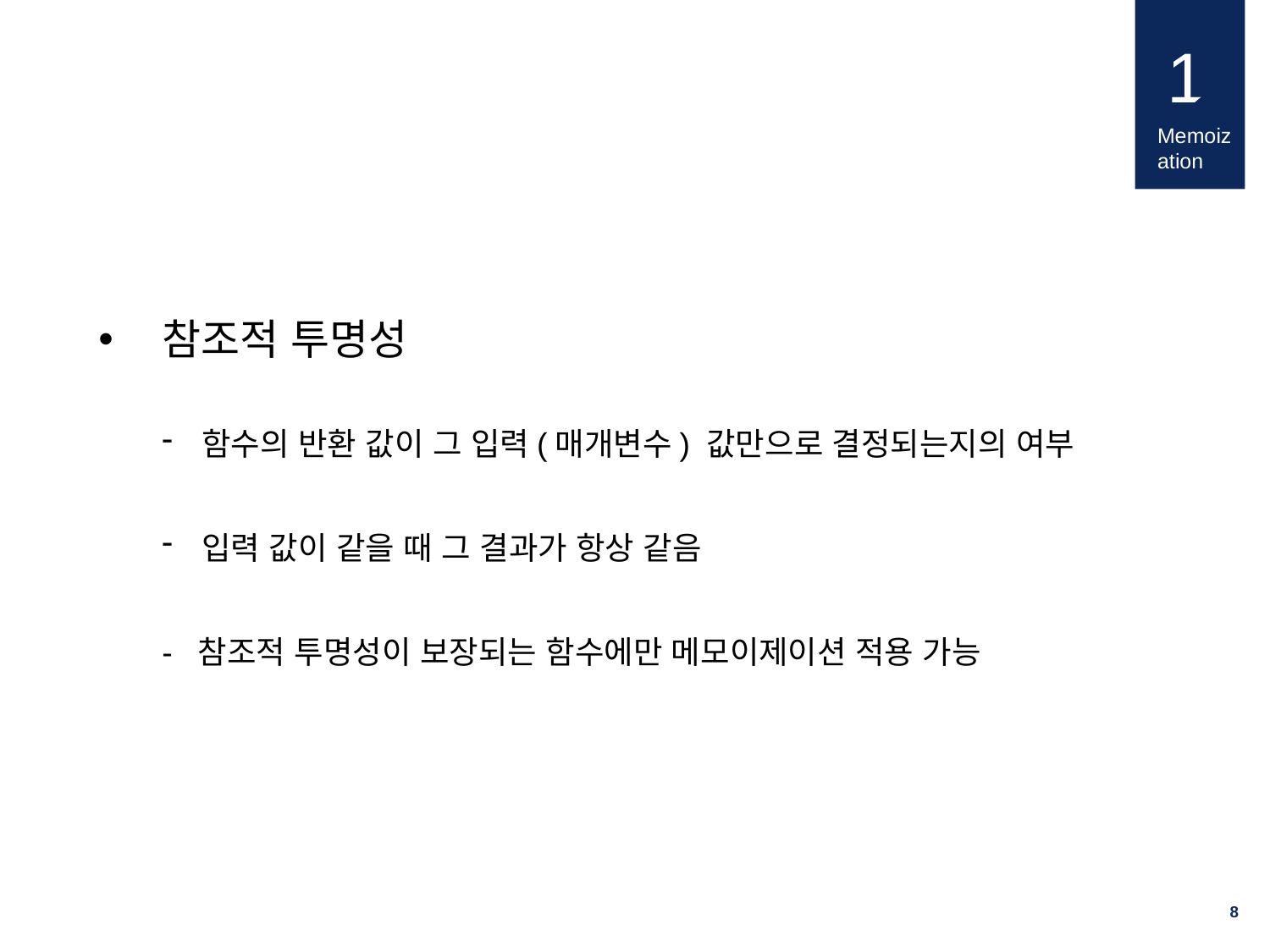

1

Memoization
참조적 투명성

함수의 반환 값이 그 입력(매개변수) 값만으로 결정되는지의 여부

입력 값이 같을 때 그 결과가 항상 같음

-  참조적 투명성이 보장되는 함수에만 메모이제이션 적용 가능

8